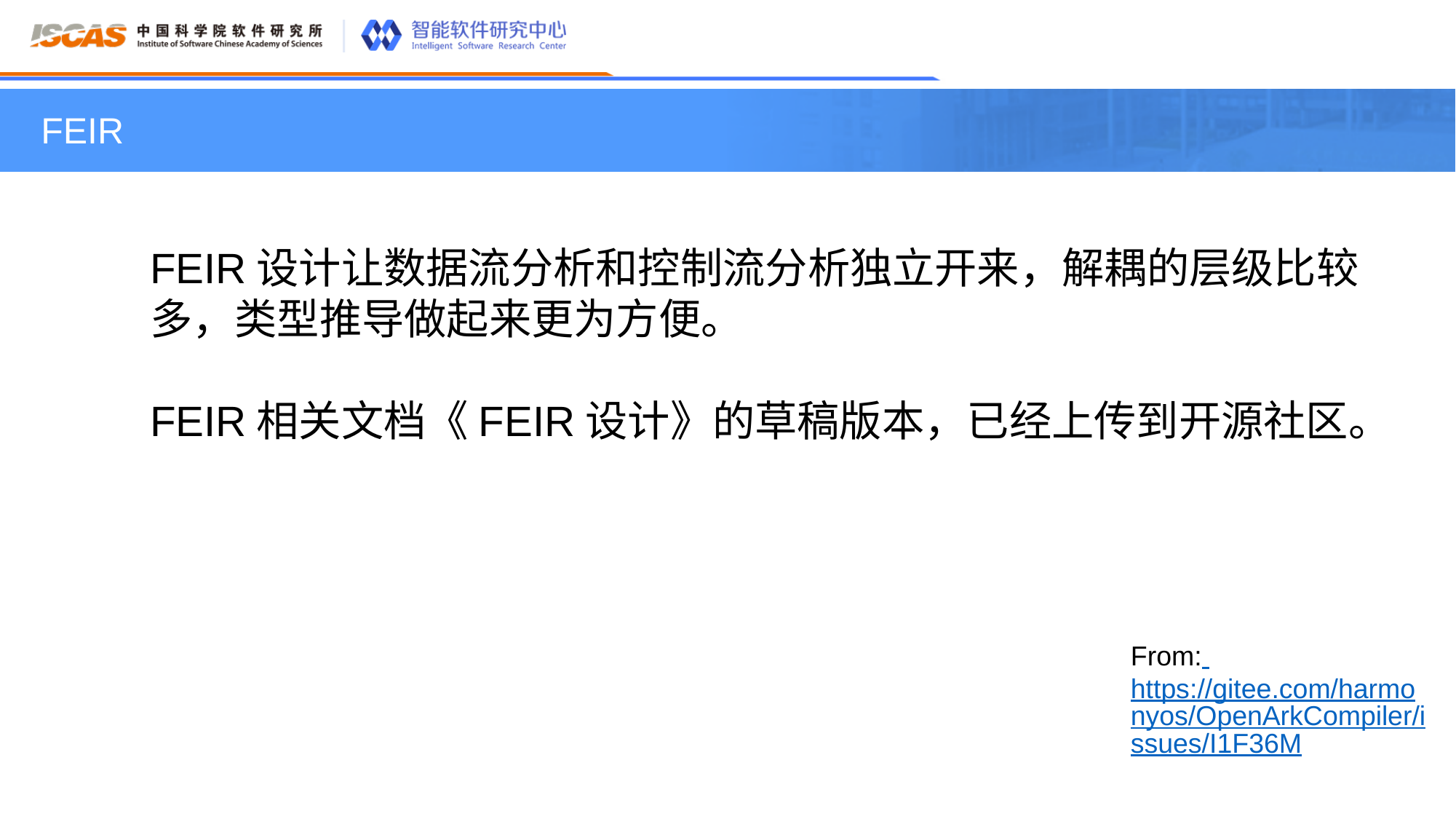

FEIR
FEIR设计让数据流分析和控制流分析独立开来，解耦的层级比较多，类型推导做起来更为方便。

FEIR相关文档《FEIR设计》的草稿版本，已经上传到开源社区。
From: https://gitee.com/harmonyos/OpenArkCompiler/issues/I1F36M